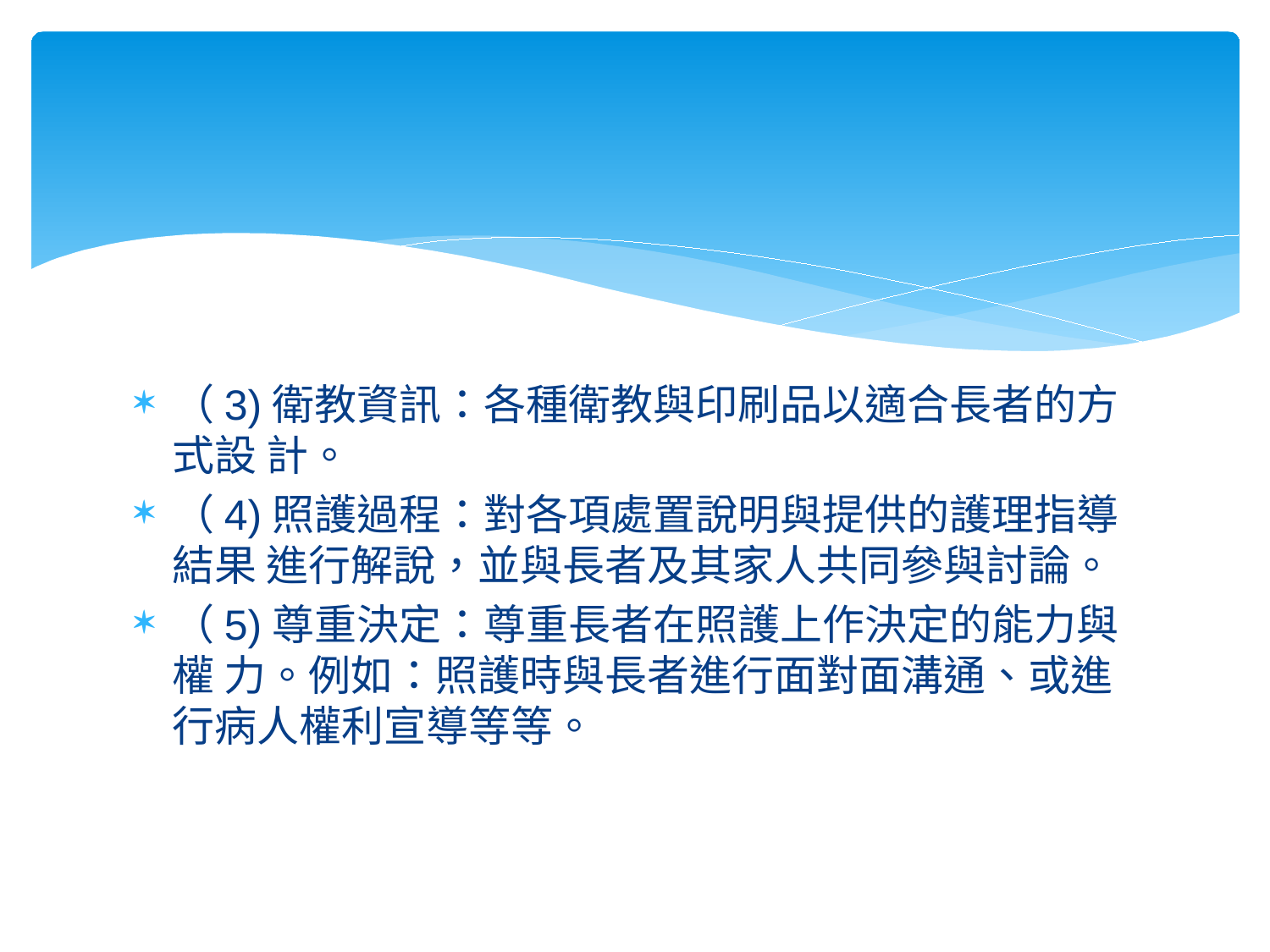

#
（3)衛教資訊：各種衛教與印刷品以適合長者的方式設 計。
（4)照護過程：對各項處置說明與提供的護理指導結果 進行解說，並與長者及其家人共同參與討論。
（5)尊重決定：尊重長者在照護上作決定的能力與權 力。例如：照護時與長者進行面對面溝通、或進 行病人權利宣導等等。